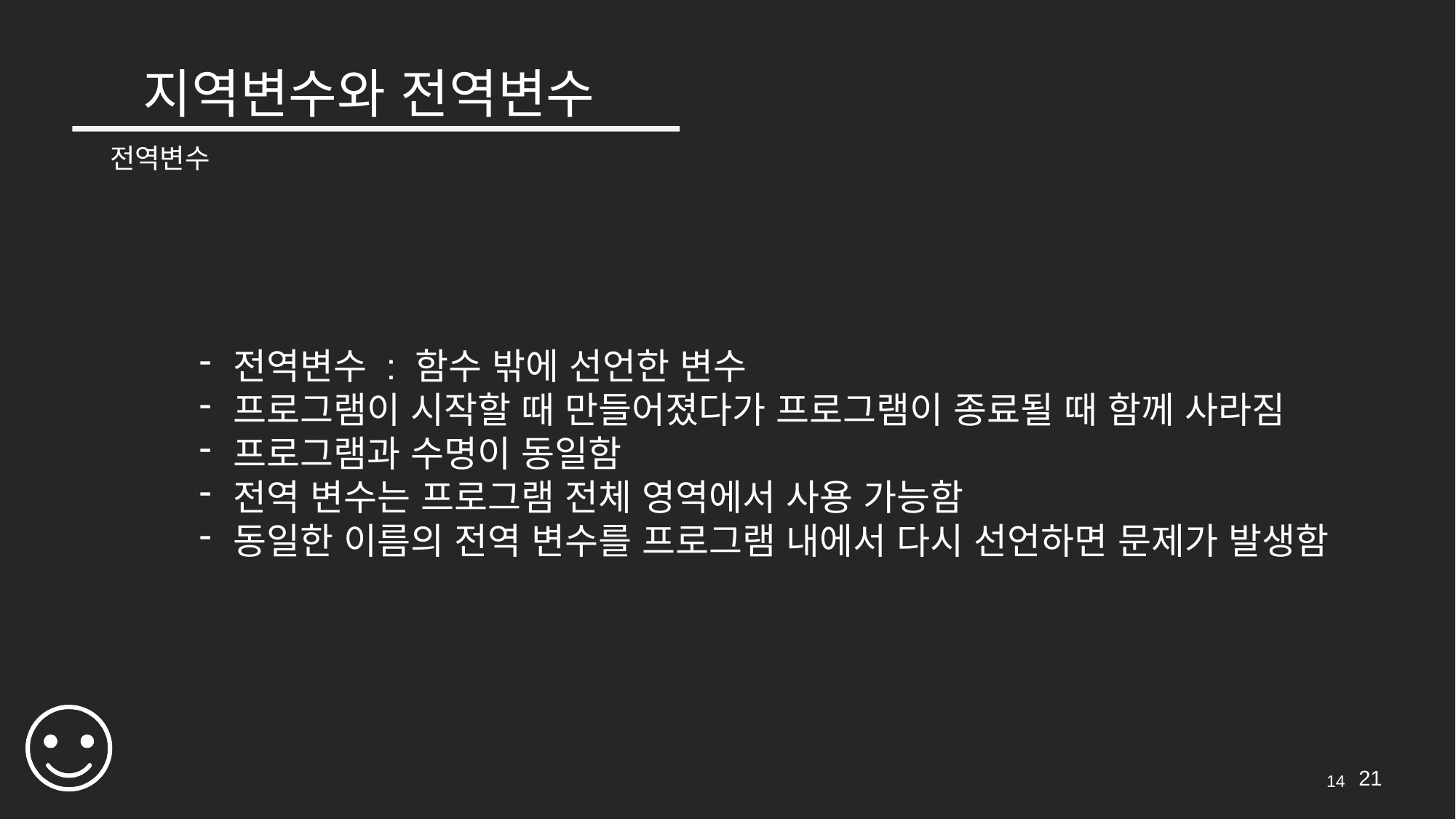

# 지역변수와 전역변수

전역변수
전역변수 : 함수 밖에 선언한 변수
프로그램이 시작할 때 만들어졌다가 프로그램이 종료될 때 함께 사라짐
프로그램과 수명이 동일함
전역 변수는 프로그램 전체 영역에서 사용 가능함
동일한 이름의 전역 변수를 프로그램 내에서 다시 선언하면 문제가 발생함
14